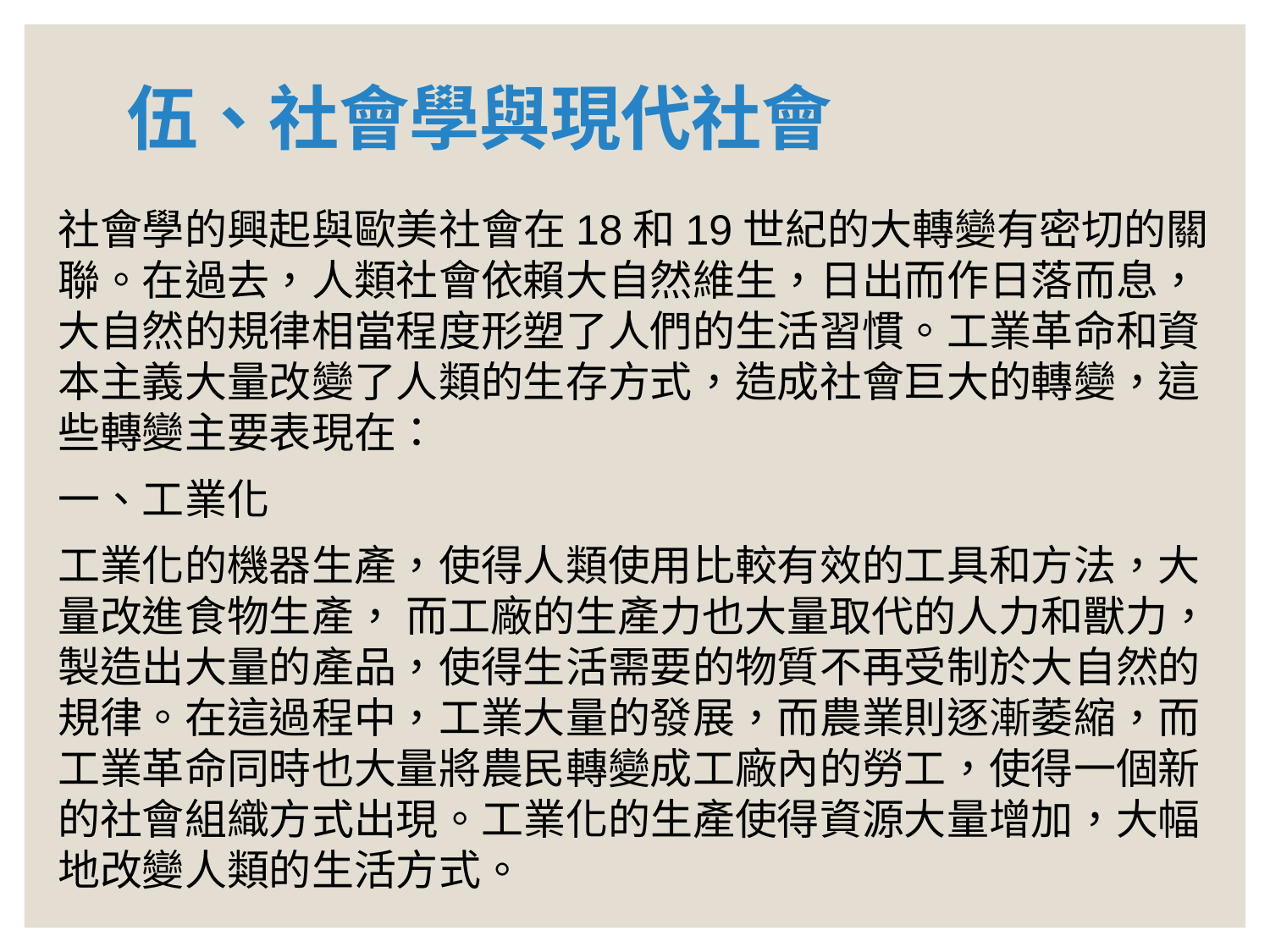

# 伍、社會學與現代社會
社會學的興起與歐美社會在18和19世紀的大轉變有密切的關聯。在過去，人類社會依賴大自然維生，日出而作日落而息，大自然的規律相當程度形塑了人們的生活習慣。工業革命和資本主義大量改變了人類的生存方式，造成社會巨大的轉變，這些轉變主要表現在：
一、工業化
工業化的機器生產，使得人類使用比較有效的工具和方法，大量改進食物生產， 而工廠的生產力也大量取代的人力和獸力，製造出大量的產品，使得生活需要的物質不再受制於大自然的規律。在這過程中，工業大量的發展，而農業則逐漸萎縮，而工業革命同時也大量將農民轉變成工廠內的勞工，使得一個新的社會組織方式出現。工業化的生產使得資源大量增加，大幅地改變人類的生活方式。